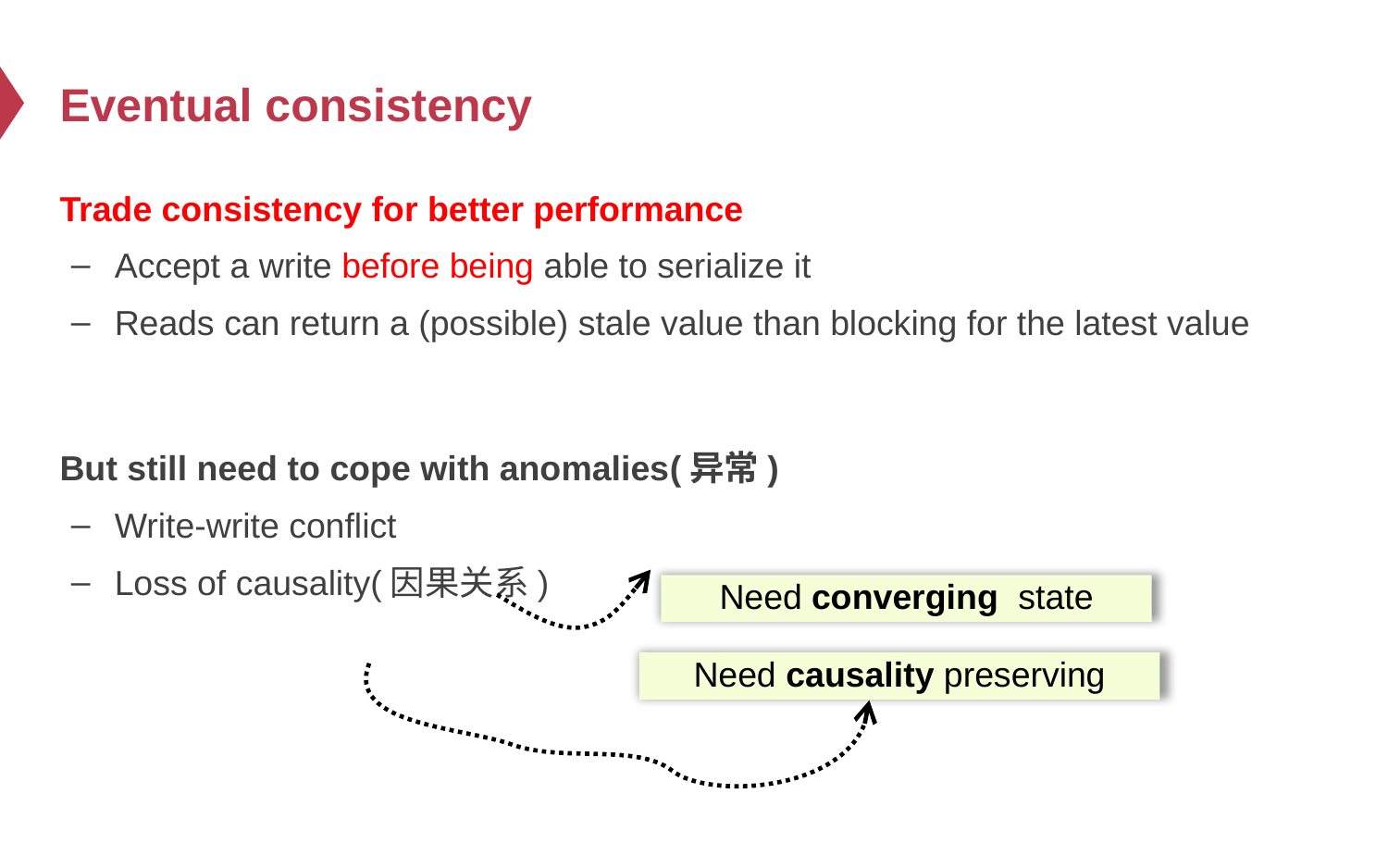

# Eventual consistency
Trade consistency for better performance
Accept a write before being able to serialize it
Reads can return a (possible) stale value than blocking for the latest value

But still need to cope with anomalies(异常)
Write-write conflict
Loss of causality(因果关系)

Need converging  state
Need causality preserving

28